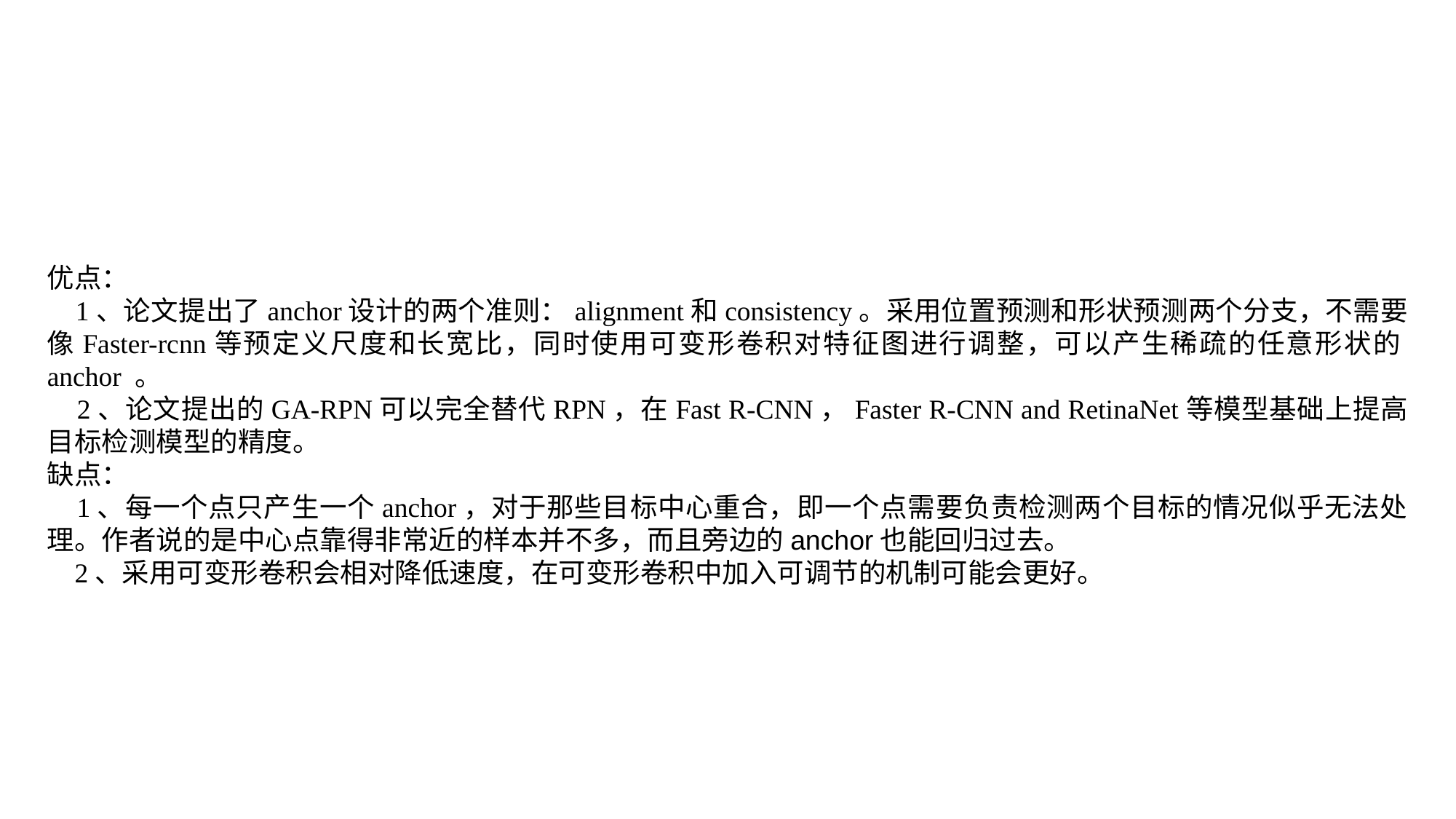

优点：
    1、论文提出了anchor设计的两个准则：alignment和consistency。采用位置预测和形状预测两个分支，不需要像Faster-rcnn等预定义尺度和长宽比，同时使用可变形卷积对特征图进行调整，可以产生稀疏的任意形状的anchor 。
    2、论文提出的GA-RPN可以完全替代RPN，在Fast R-CNN，Faster R-CNN and RetinaNet等模型基础上提高目标检测模型的精度。
缺点：
    1、每一个点只产生一个anchor，对于那些目标中心重合，即一个点需要负责检测两个目标的情况似乎无法处理。作者说的是中心点靠得非常近的样本并不多，而且旁边的anchor也能回归过去。
    2、采用可变形卷积会相对降低速度，在可变形卷积中加入可调节的机制可能会更好。